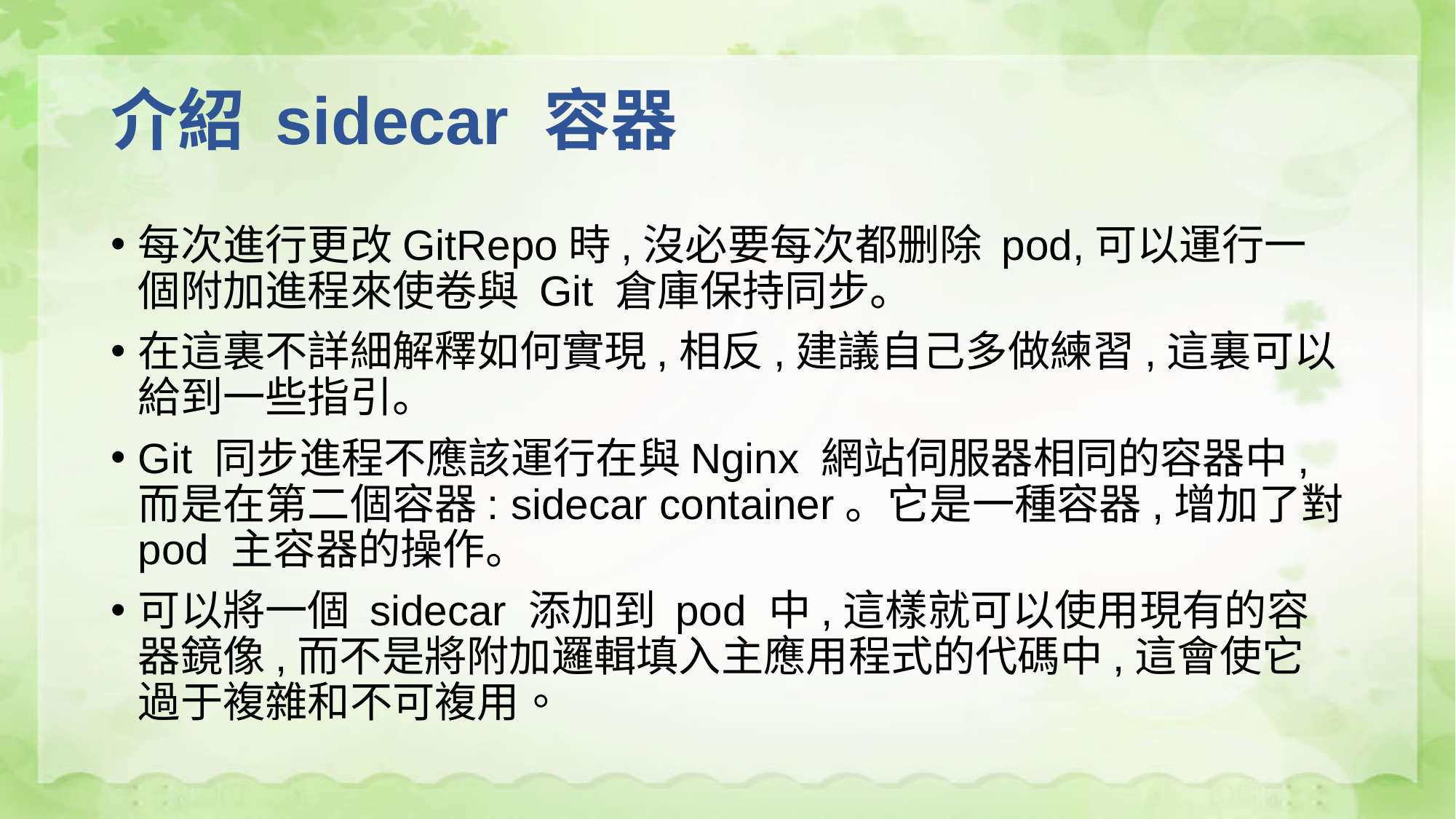

# 介紹 sidecar 容器
每次進行更改GitRepo時,沒必要每次都删除 pod,可以運行一個附加進程來使卷與 Git 倉庫保持同步。
在這裏不詳細解釋如何實現,相反,建議自己多做練習,這裏可以給到一些指引。
Git 同步進程不應該運行在與Nginx 網站伺服器相同的容器中,而是在第二個容器: sidecar container。它是一種容器,增加了對 pod 主容器的操作。
可以將一個 sidecar 添加到 pod 中,這樣就可以使用現有的容器鏡像,而不是將附加邏輯填入主應用程式的代碼中,這會使它過于複雜和不可複用。